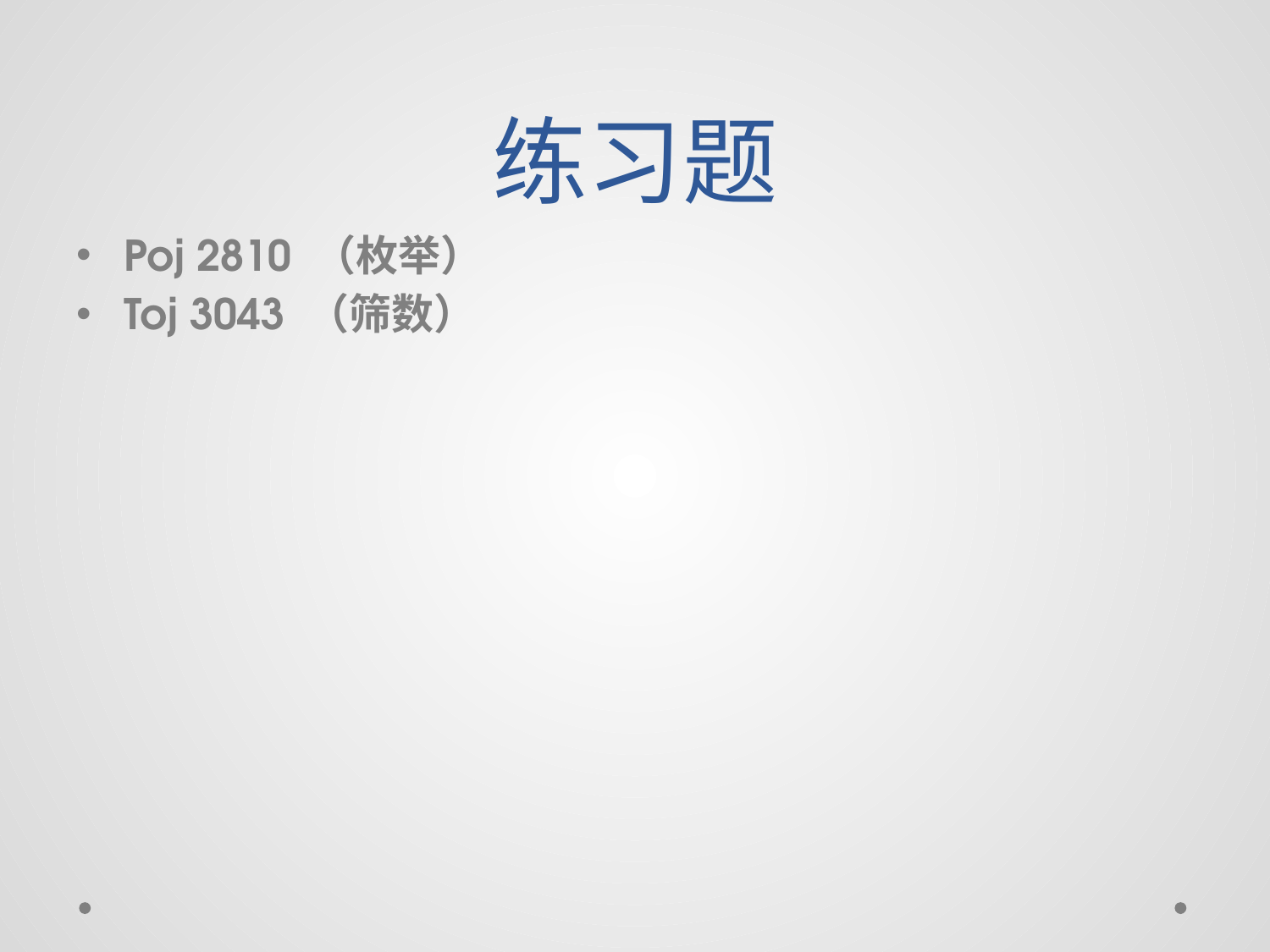

# 练习题
Poj 2810 （枚举）
Toj 3043 （筛数）